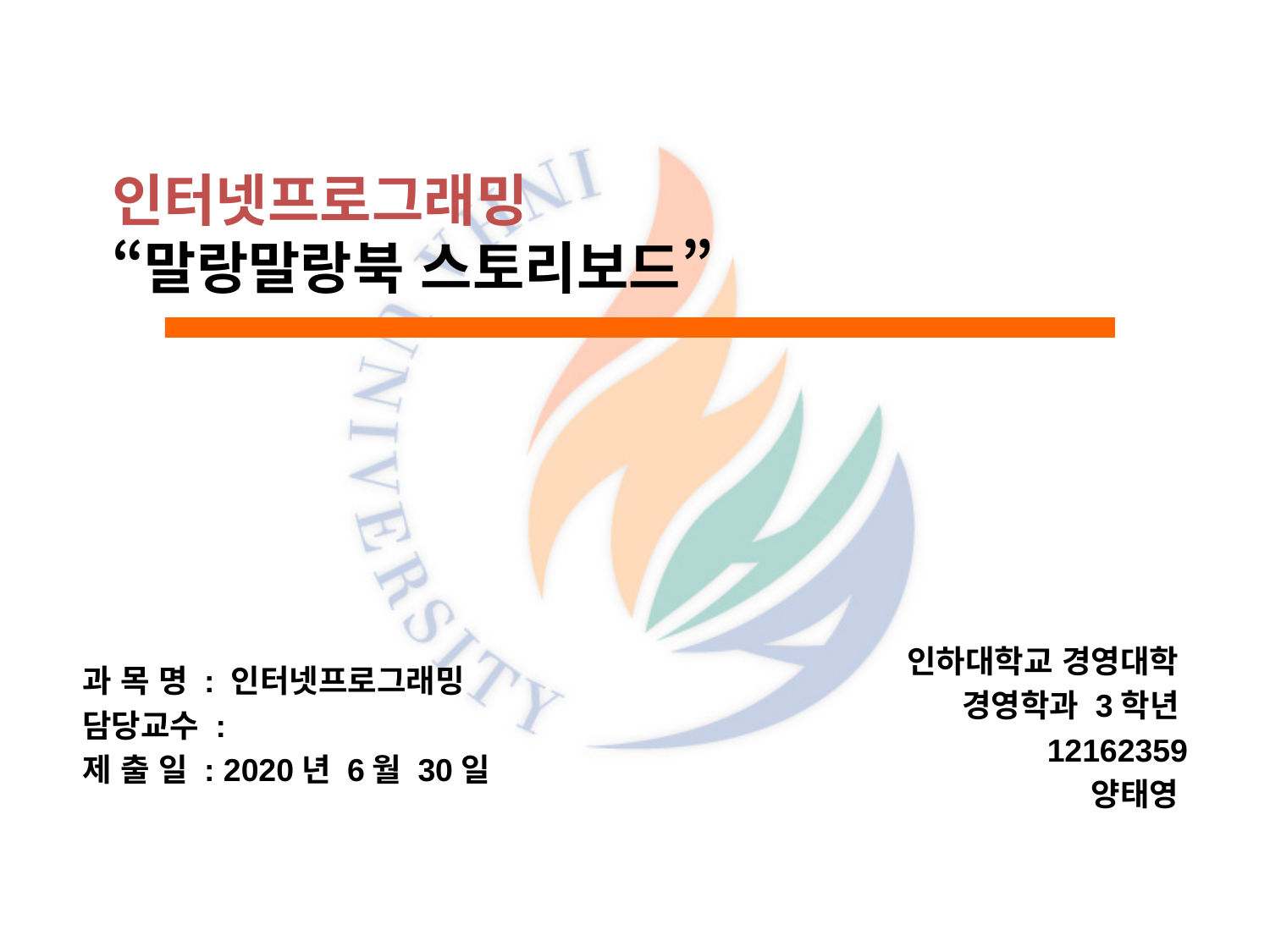

# 인터넷프로그래밍 “말랑말랑북 스토리보드”
인하대학교 경영대학
경영학과 3학년
12162359
양태영
과 목 명 : 인터넷프로그래밍
담당교수 :
제 출 일 : 2020년 6월 30일